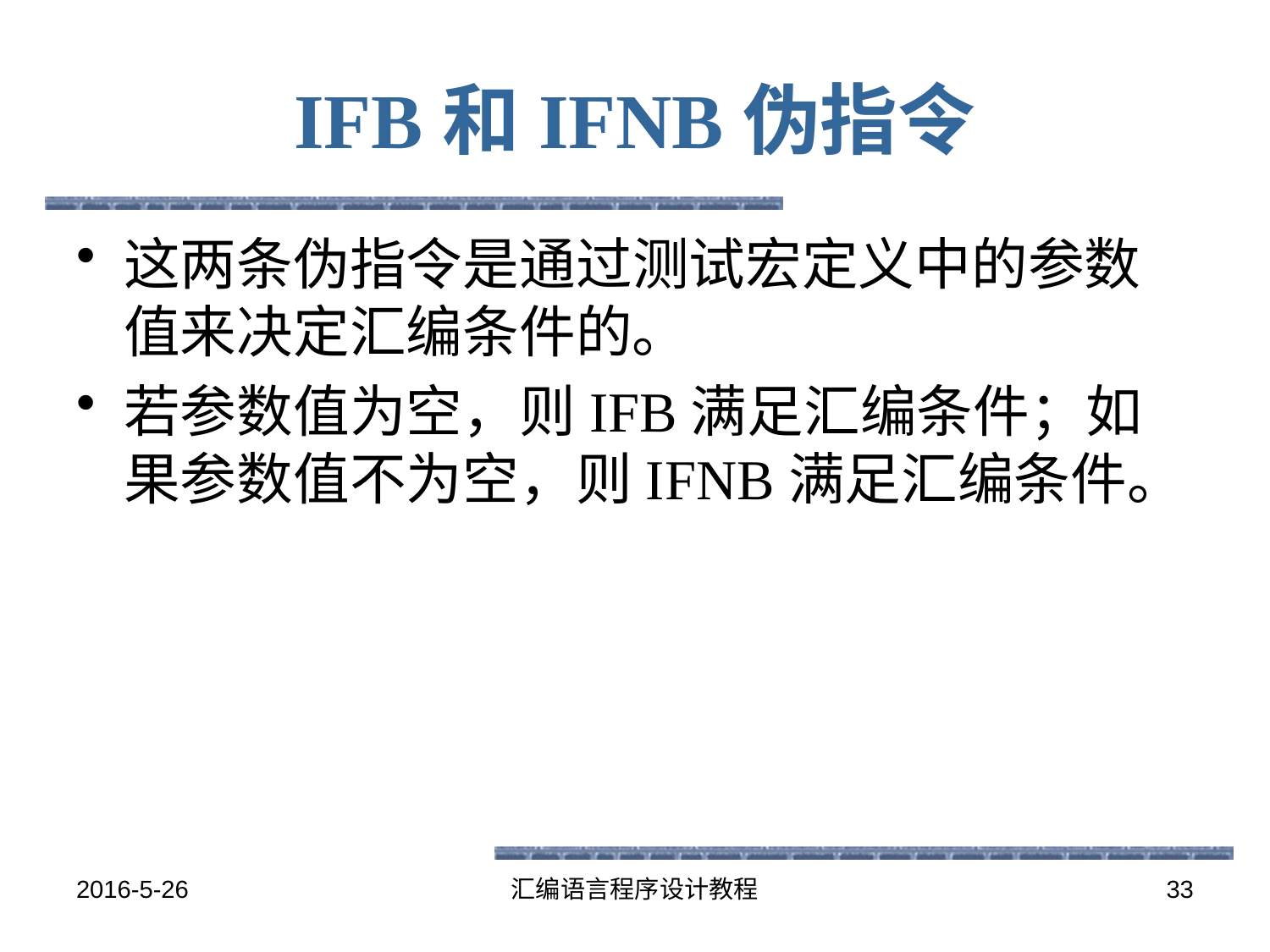

# IFB和IFNB伪指令
这两条伪指令是通过测试宏定义中的参数值来决定汇编条件的。
若参数值为空，则IFB满足汇编条件；如果参数值不为空，则IFNB满足汇编条件。
2016-5-26
汇编语言程序设计教程
33